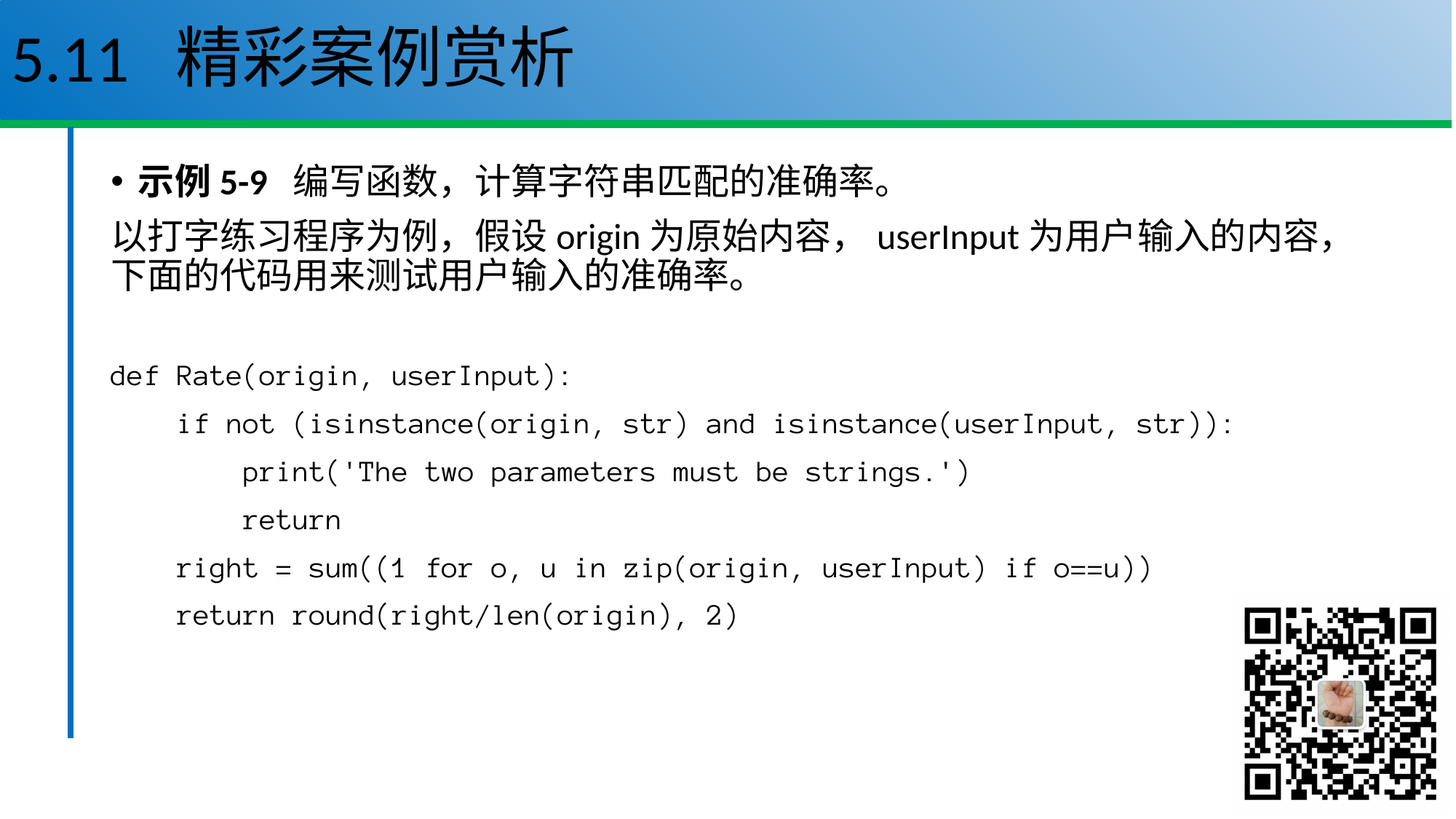

# 5.11  精彩案例赏析
示例5-9  编写函数，计算字符串匹配的准确率。
以打字练习程序为例，假设origin为原始内容，userInput为用户输入的内容，下面的代码用来测试用户输入的准确率。

def Rate(origin, userInput):
    if not (isinstance(origin, str) and isinstance(userInput, str)):
        print('The two parameters must be strings.')
        return
    right = sum((1 for o, u in zip(origin, userInput) if o==u))
    return round(right/len(origin), 2)
95